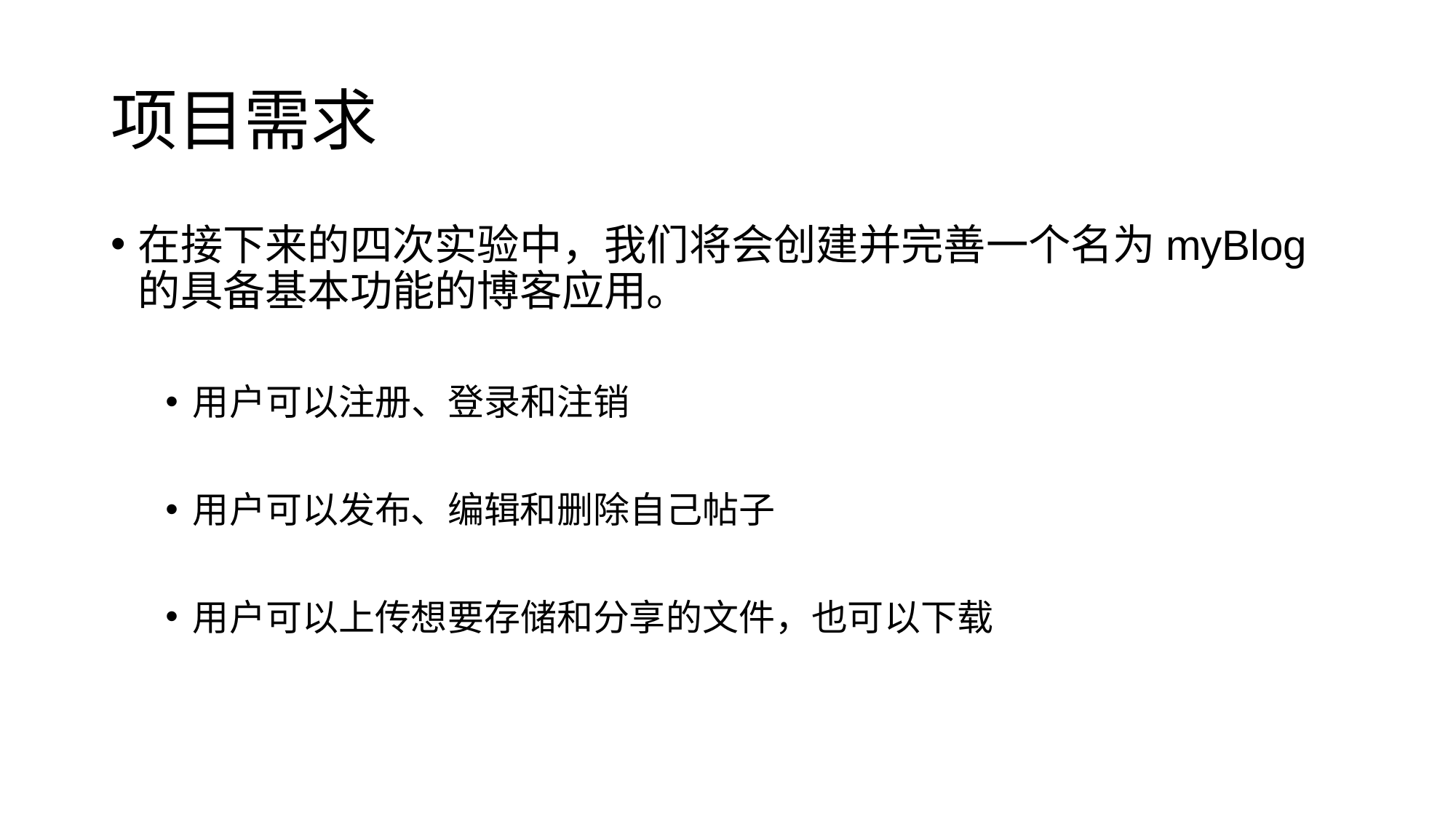

# 项目需求
在接下来的四次实验中，我们将会创建并完善一个名为myBlog的具备基本功能的博客应用。

用户可以注册、登录和注销

用户可以发布、编辑和删除自己帖子

用户可以上传想要存储和分享的文件，也可以下载